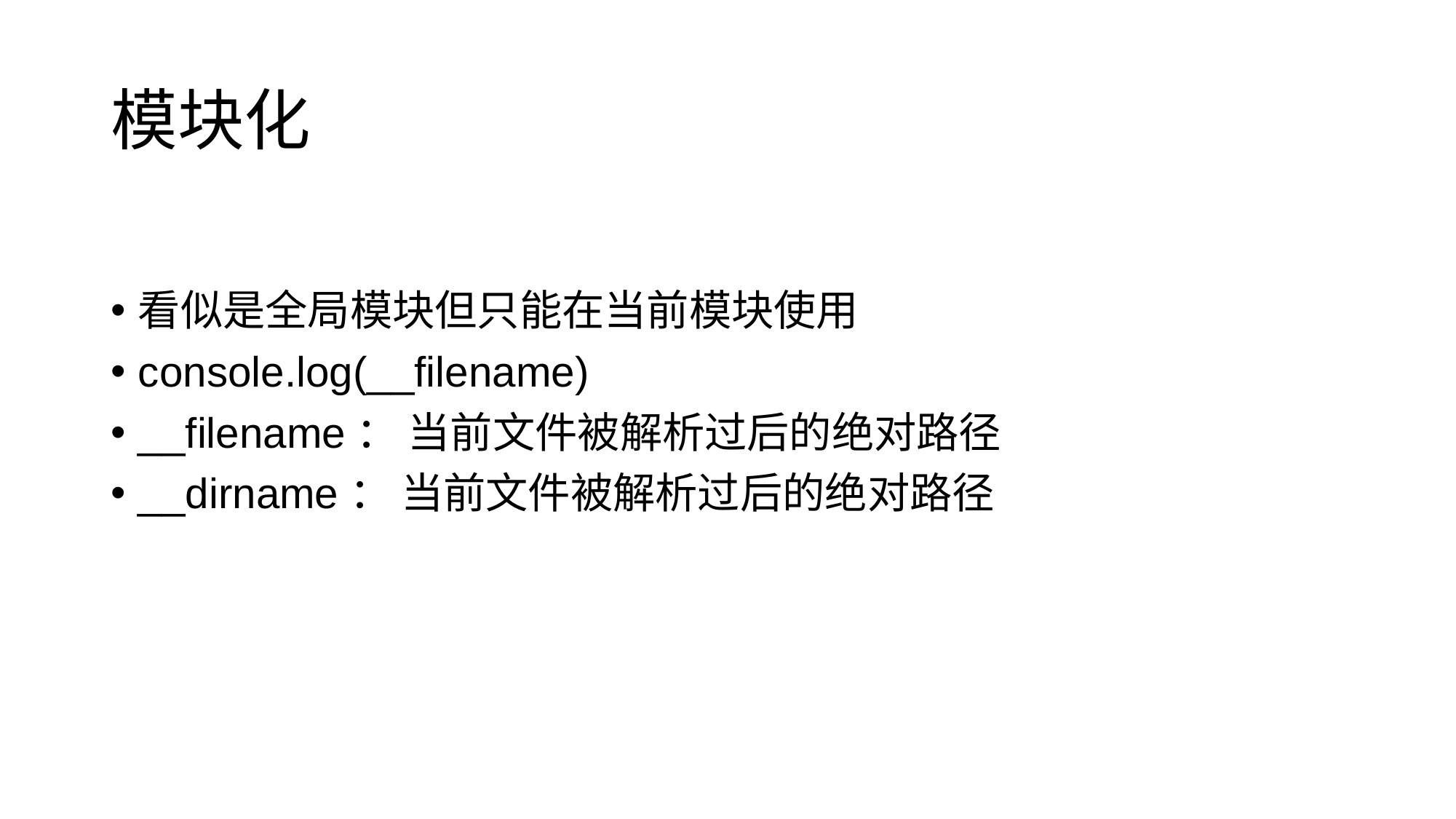

# 模块化

看似是全局模块但只能在当前模块使用
console.log(__filename)
__filename： 当前文件被解析过后的绝对路径
__dirname： 当前文件被解析过后的绝对路径